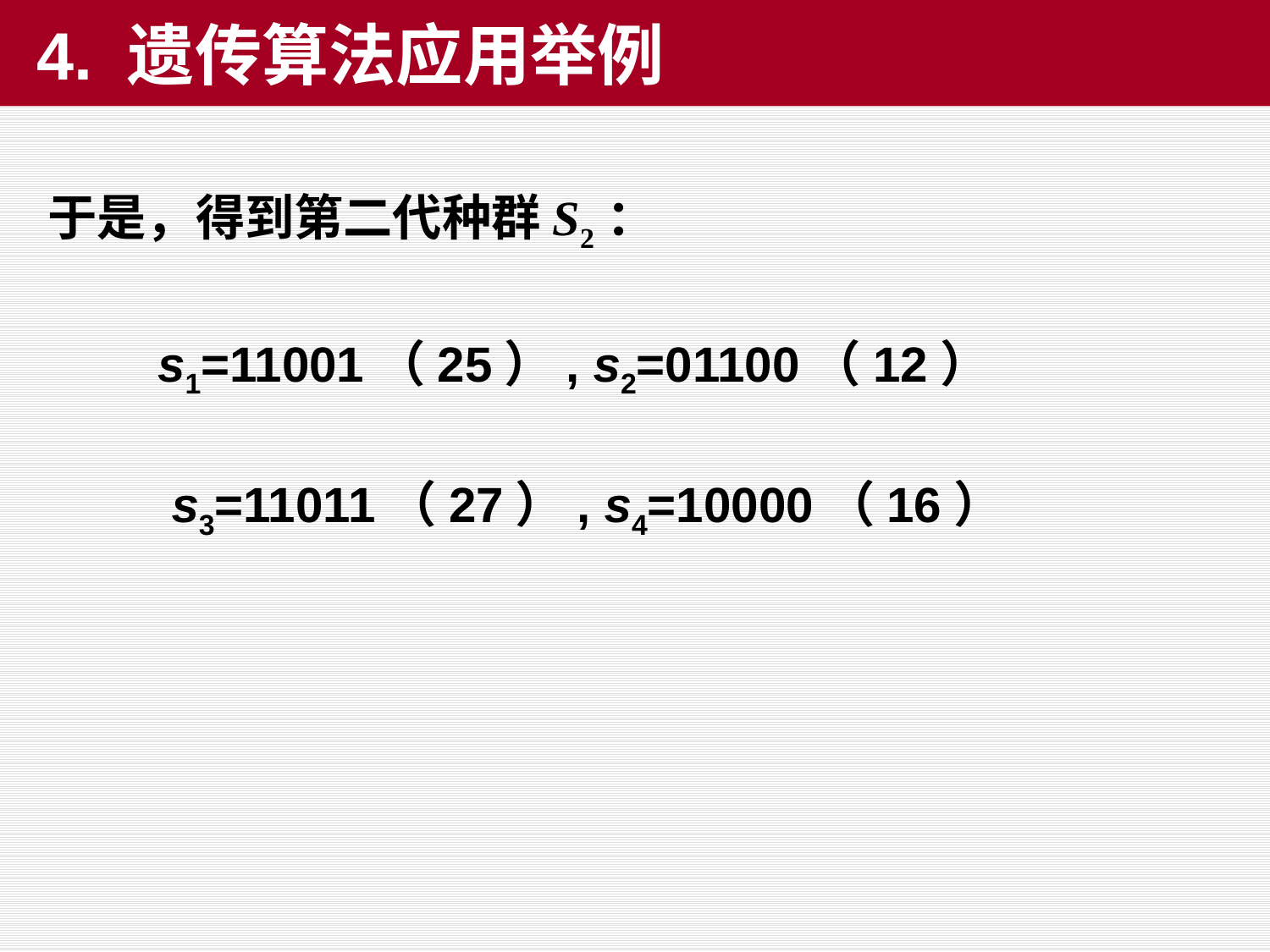

# 4. 遗传算法应用举例
于是，得到第二代种群S2：
        s1=11001（25）, s2=01100（12）
         s3=11011（27）, s4=10000（16）